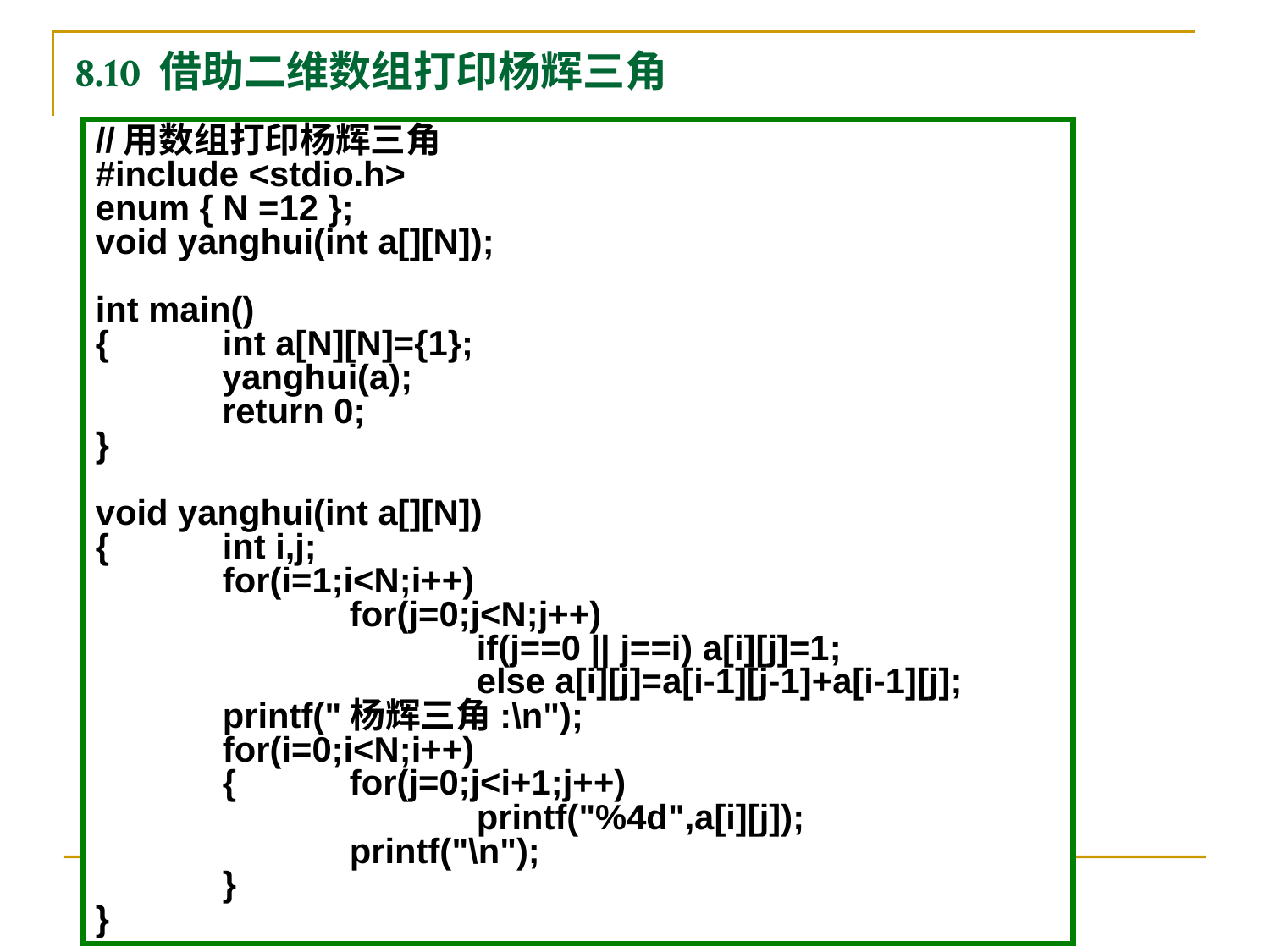

8.10 借助二维数组打印杨辉三角
//用数组打印杨辉三角
#include <stdio.h>
enum { N =12 };
void yanghui(int a[][N]);

int main()
{	int a[N][N]={1};
             yanghui(a);
             return 0;
}

void yanghui(int a[][N])
{	int i,j;
	for(i=1;i<N;i++)
		for(j=0;j<N;j++)
			if(j==0 || j==i) a[i][j]=1;
			else a[i][j]=a[i-1][j-1]+a[i-1][j];
	printf("杨辉三角:\n");
	for(i=0;i<N;i++)
	{	for(j=0;j<i+1;j++)
			printf("%4d",a[i][j]);
		printf("\n");
	}
}